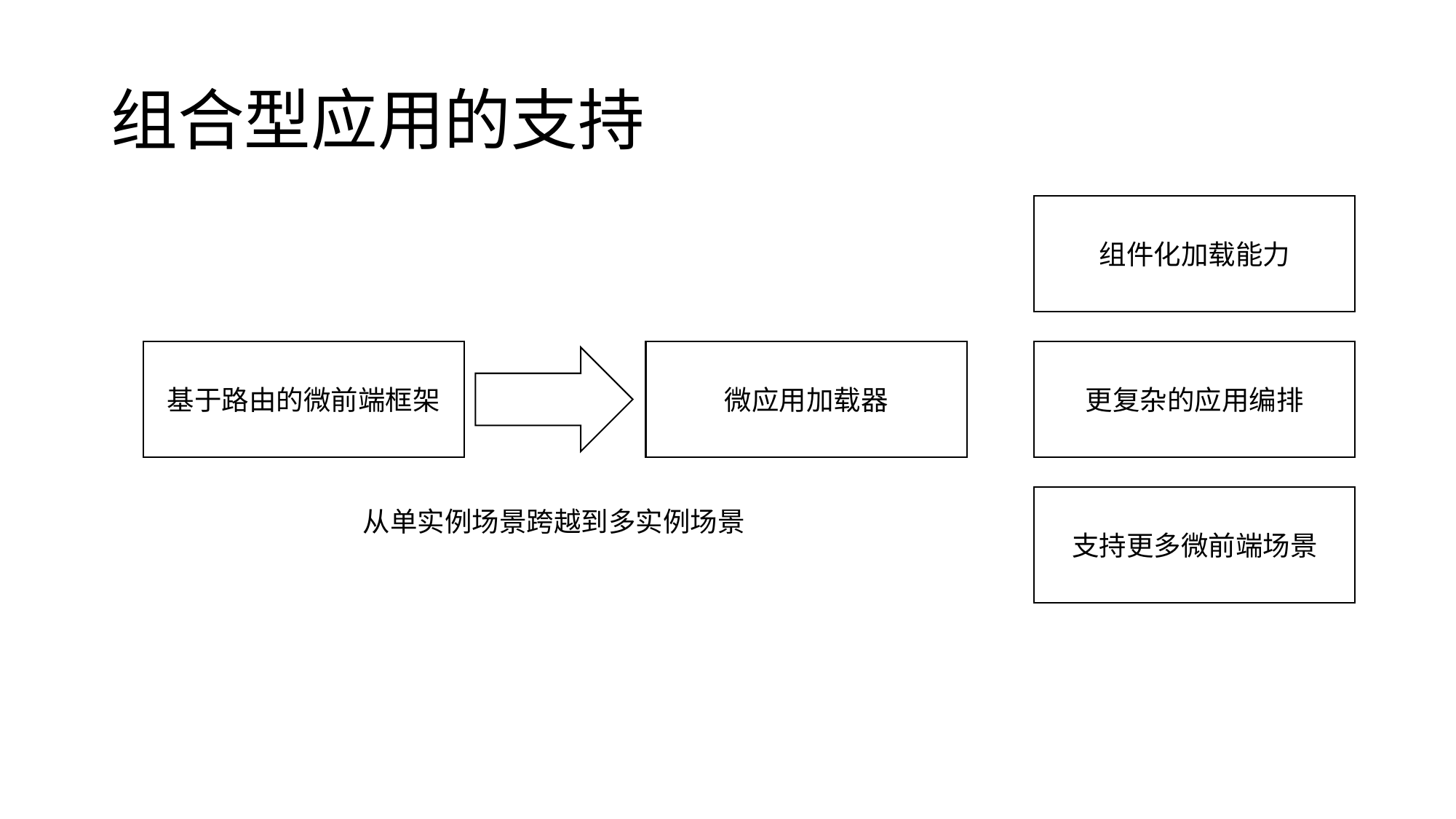

# 组合型应用的支持
组件化加载能力
基于路由的微前端框架
微应用加载器
更复杂的应用编排

从单实例场景跨越到多实例场景
支持更多微前端场景